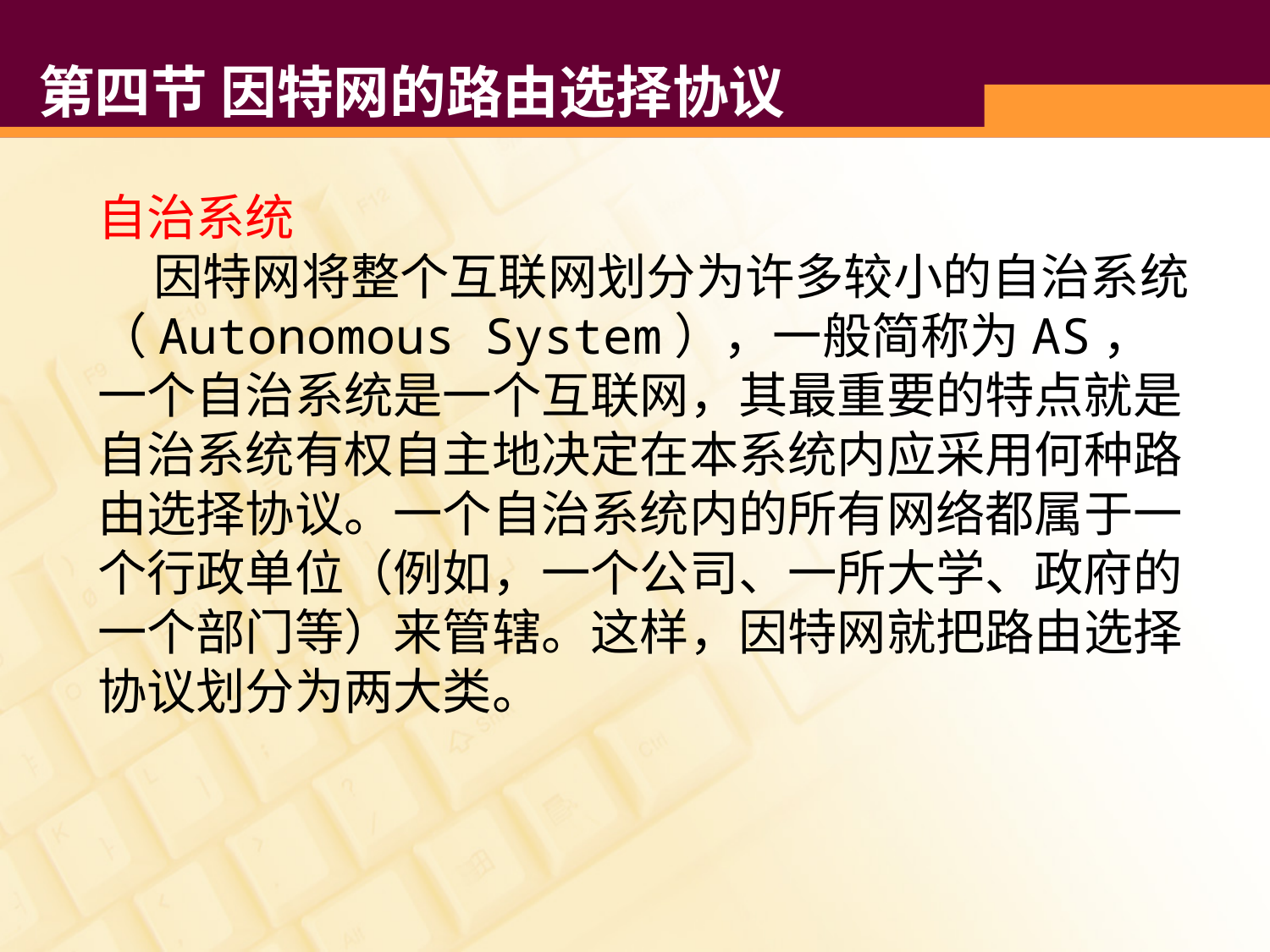

# 第四节 因特网的路由选择协议
自治系统
    因特网将整个互联网划分为许多较小的自治系统（Autonomous System），一般简称为AS，一个自治系统是一个互联网，其最重要的特点就是自治系统有权自主地决定在本系统内应采用何种路由选择协议。一个自治系统内的所有网络都属于一个行政单位（例如，一个公司、一所大学、政府的一个部门等）来管辖。这样，因特网就把路由选择协议划分为两大类。